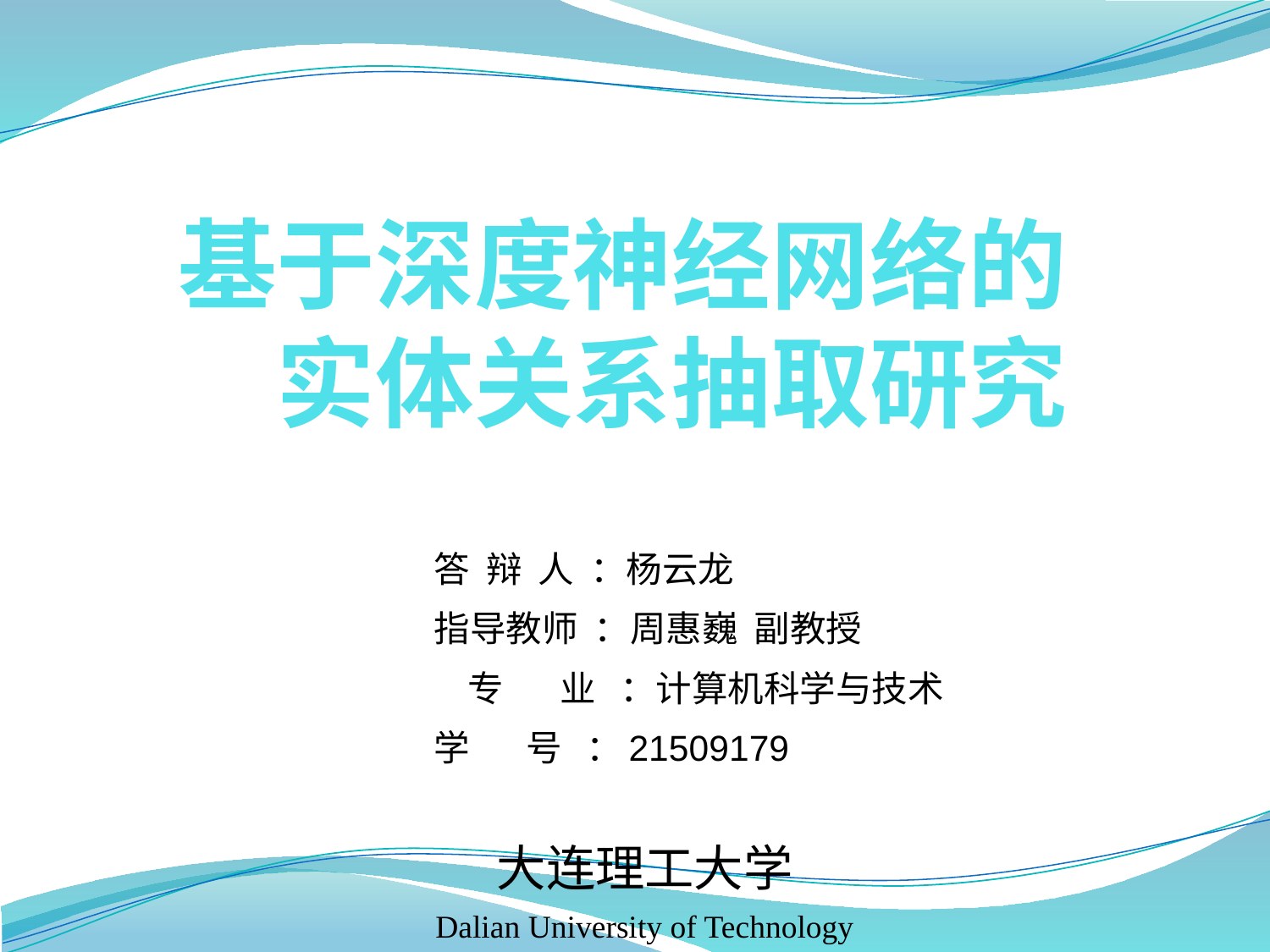

# 基于深度神经网络的实体关系抽取研究
                答  辩  人  ：杨云龙
                指导教师  ：周惠巍  副教授
                专       业   ：计算机科学与技术
                学       号   ：21509179